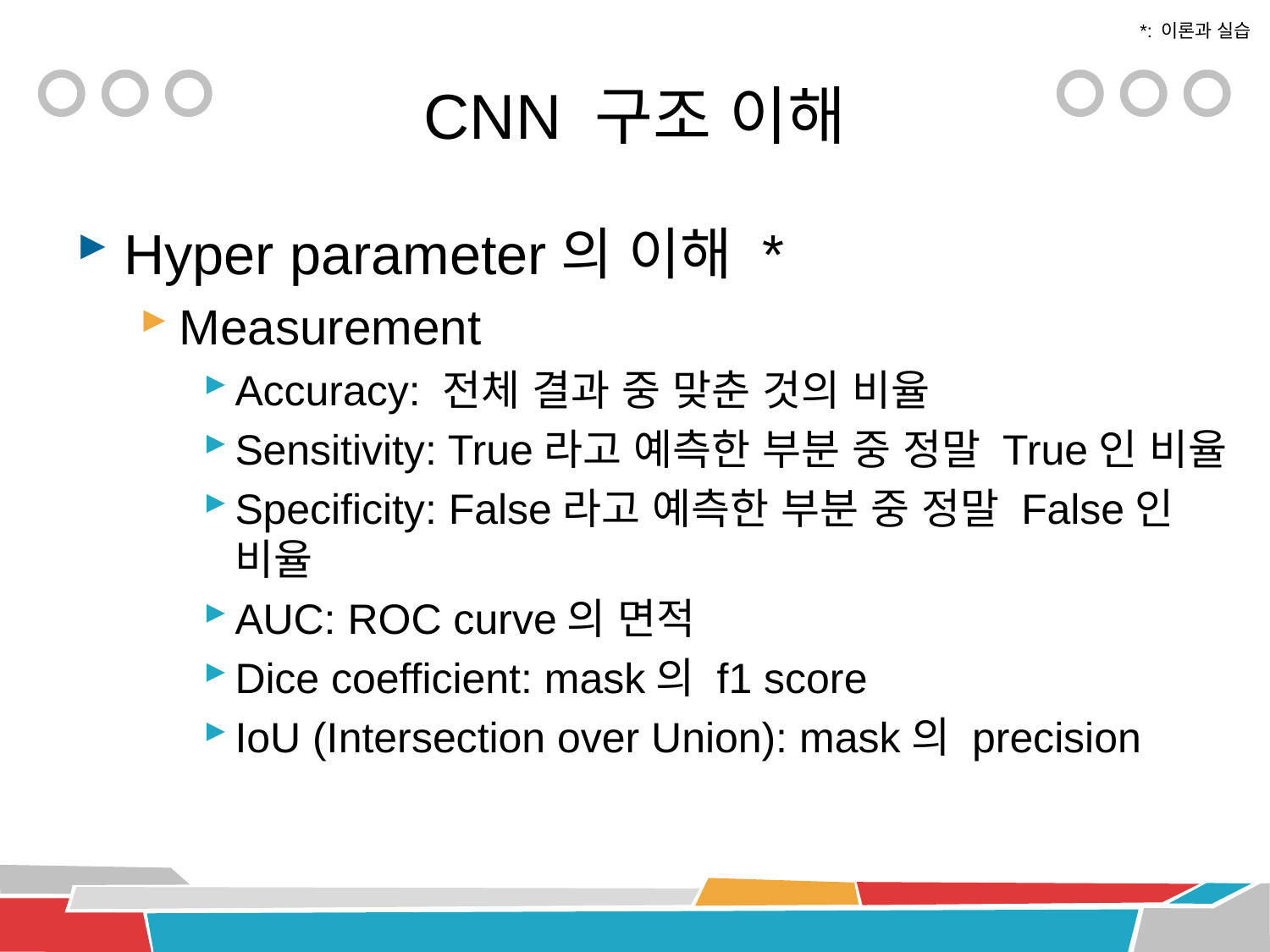

*: 이론과 실습
# CNN 구조 이해
Hyper parameter의 이해 *
Measurement
Accuracy: 전체 결과 중 맞춘 것의 비율
Sensitivity: True라고 예측한 부분 중 정말 True인 비율
Specificity: False라고 예측한 부분 중 정말 False인 비율
AUC: ROC curve의 면적
Dice coefficient: mask의 f1 score
IoU (Intersection over Union): mask의 precision